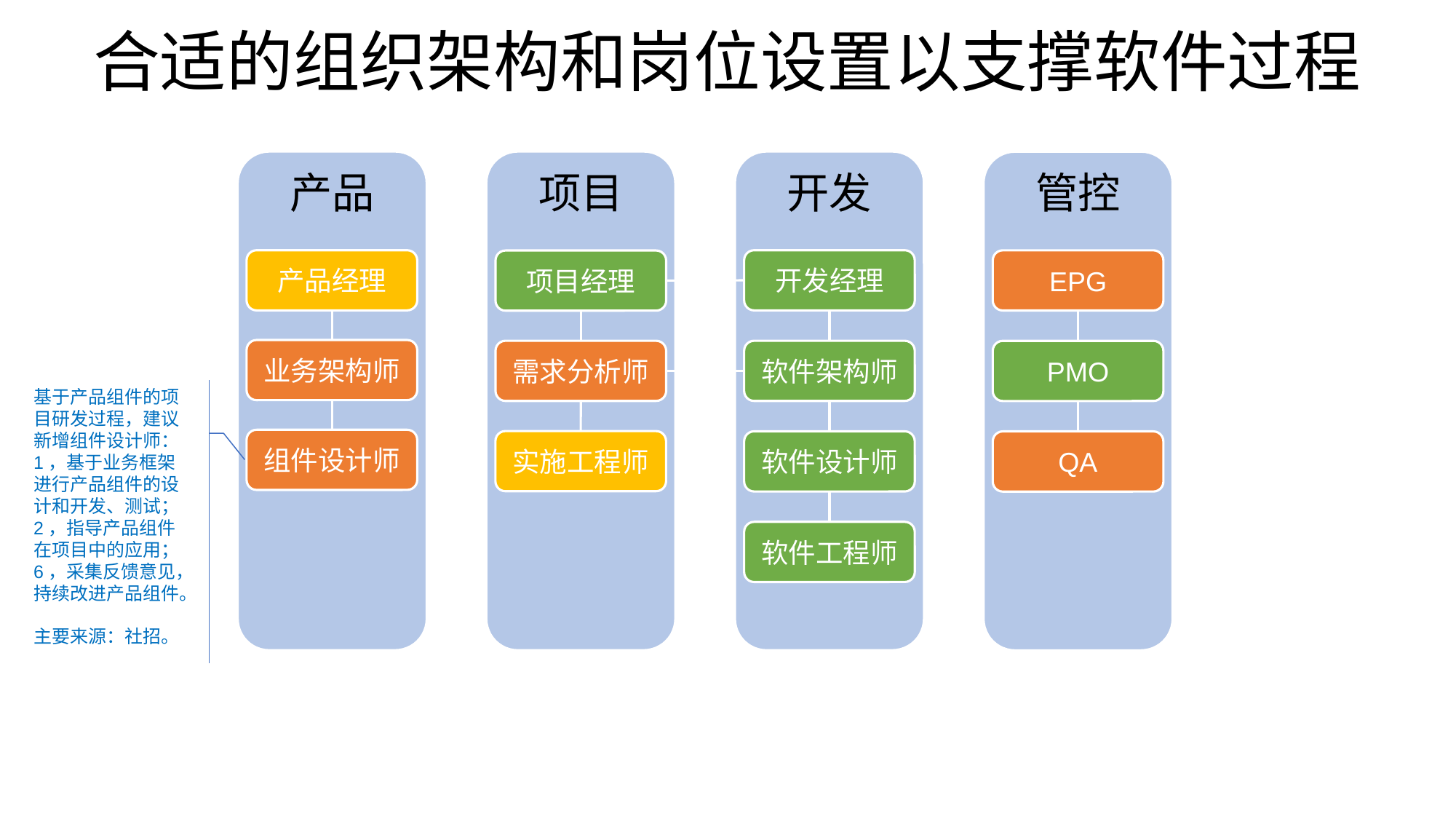

# 合适的组织架构和岗位设置以支撑软件过程
产品
项目
开发
管控
产品经理
开发经理
EPG
项目经理
业务架构师
需求分析师
软件架构师
PMO
基于产品组件的项目研发过程，建议新增组件设计师：
1，基于业务框架进行产品组件的设计和开发、测试；
2，指导产品组件在项目中的应用；
6，采集反馈意见，持续改进产品组件。

主要来源：社招。
组件设计师
实施工程师
软件设计师
QA
软件工程师